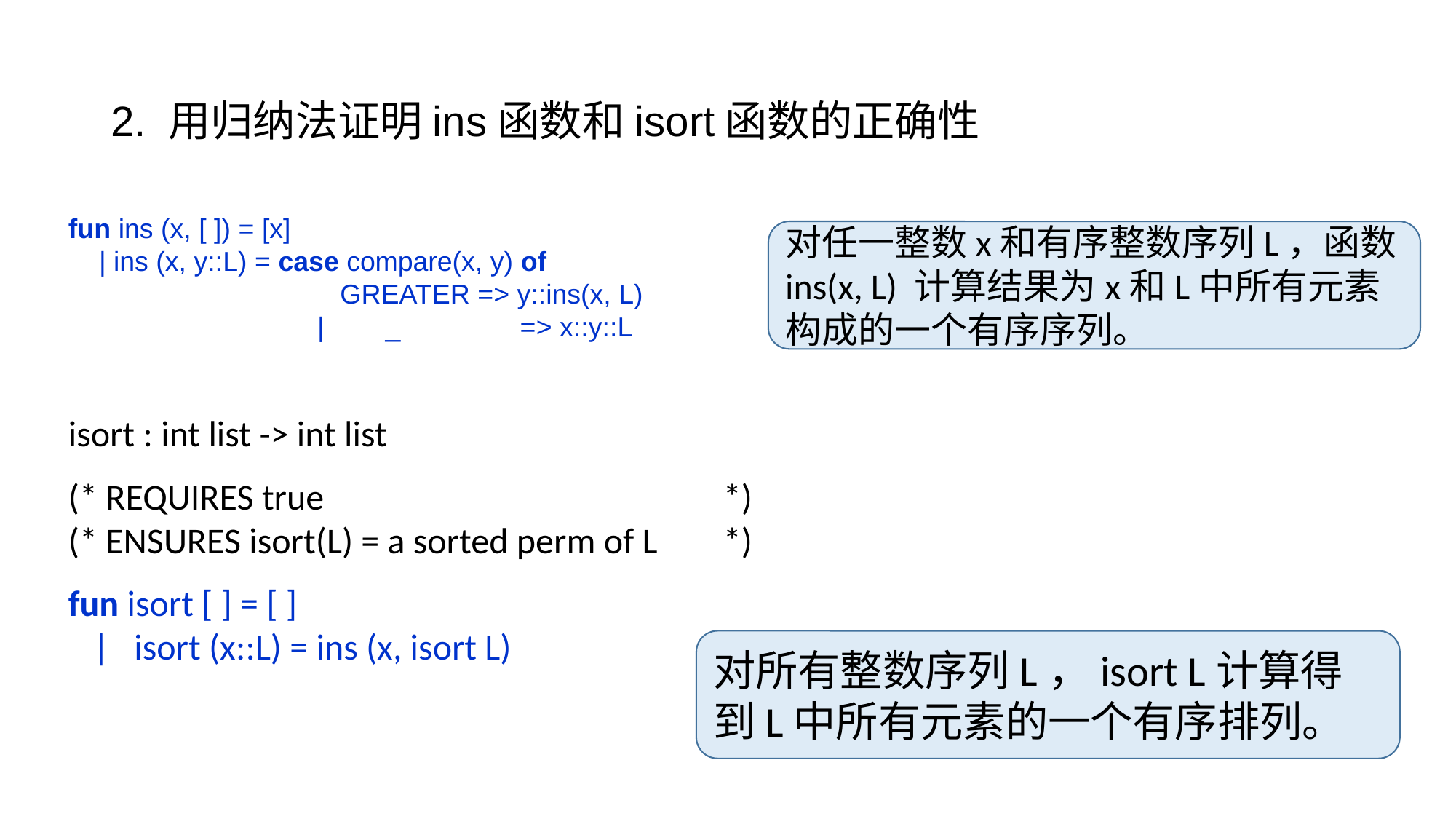

# 2. 用归纳法证明ins函数和isort函数的正确性
fun ins (x, [ ]) = [x]
    | ins (x, y::L) = case compare(x, y) of
		       GREATER => y::ins(x, L)
		    |        _ 	  => x::y::L
对任一整数x和有序整数序列L，函数ins(x, L) 计算结果为x和L中所有元素构成的一个有序序列。
isort : int list -> int list

(* REQUIRES true 				*)
(* ENSURES isort(L) = a sorted perm of L 	*)

fun isort [ ] = [ ]
   |   isort (x::L) = ins (x, isort L)
对所有整数序列L，isort L计算得到L中所有元素的一个有序排列。